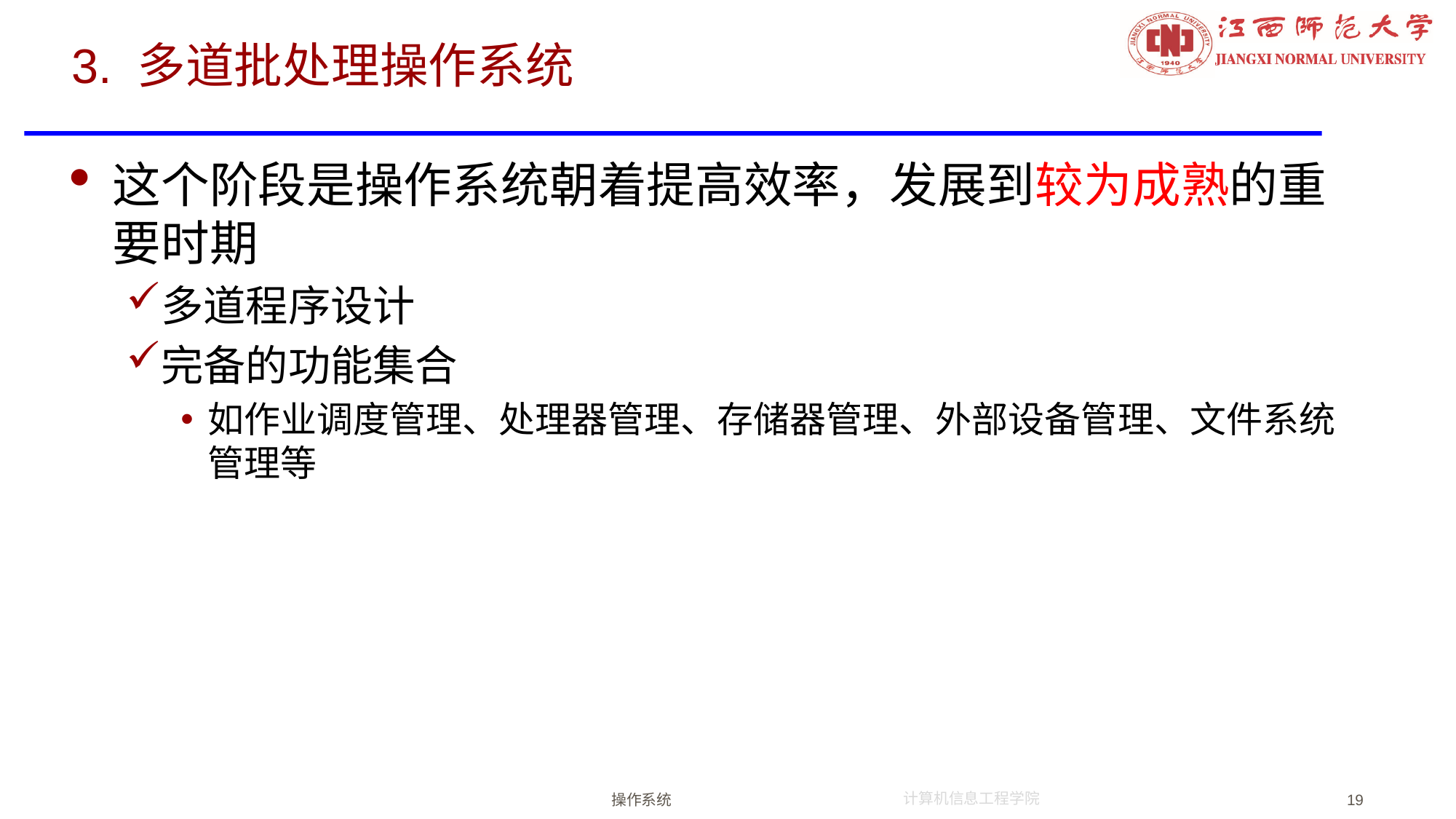

# 3. 多道批处理操作系统
这个阶段是操作系统朝着提高效率，发展到较为成熟的重要时期
多道程序设计
完备的功能集合
如作业调度管理、处理器管理、存储器管理、外部设备管理、文件系统管理等

操作系统
19